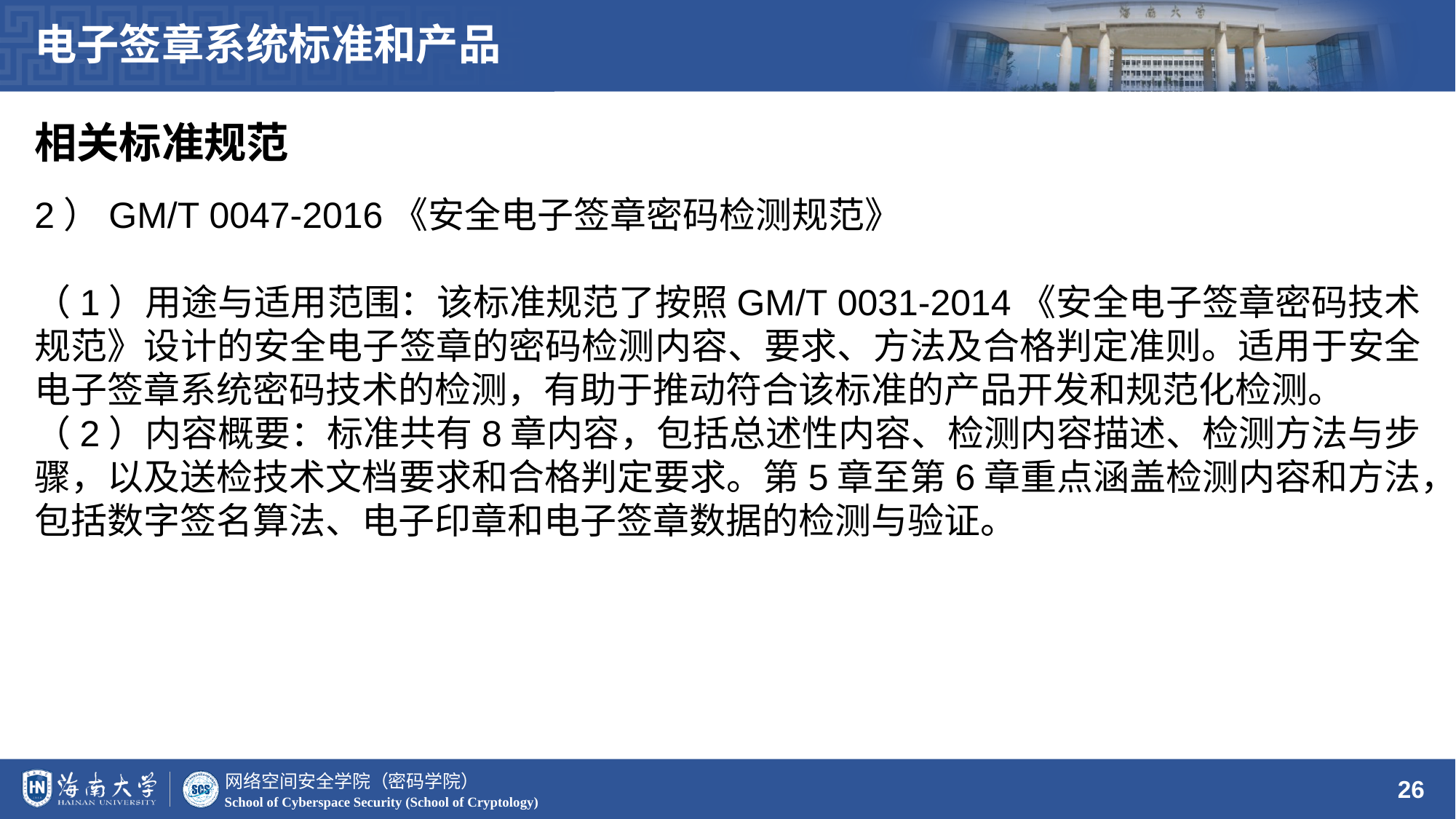

电子签章系统标准和产品
相关标准规范
2）GM/T 0047-2016《安全电子签章密码检测规范》

（1）用途与适用范围：该标准规范了按照GM/T 0031-2014《安全电子签章密码技术规范》设计的安全电子签章的密码检测内容、要求、方法及合格判定准则。适用于安全电子签章系统密码技术的检测，有助于推动符合该标准的产品开发和规范化检测。
（2）内容概要：标准共有8章内容，包括总述性内容、检测内容描述、检测方法与步骤，以及送检技术文档要求和合格判定要求。第5章至第6章重点涵盖检测内容和方法，包括数字签名算法、电子印章和电子签章数据的检测与验证。

26